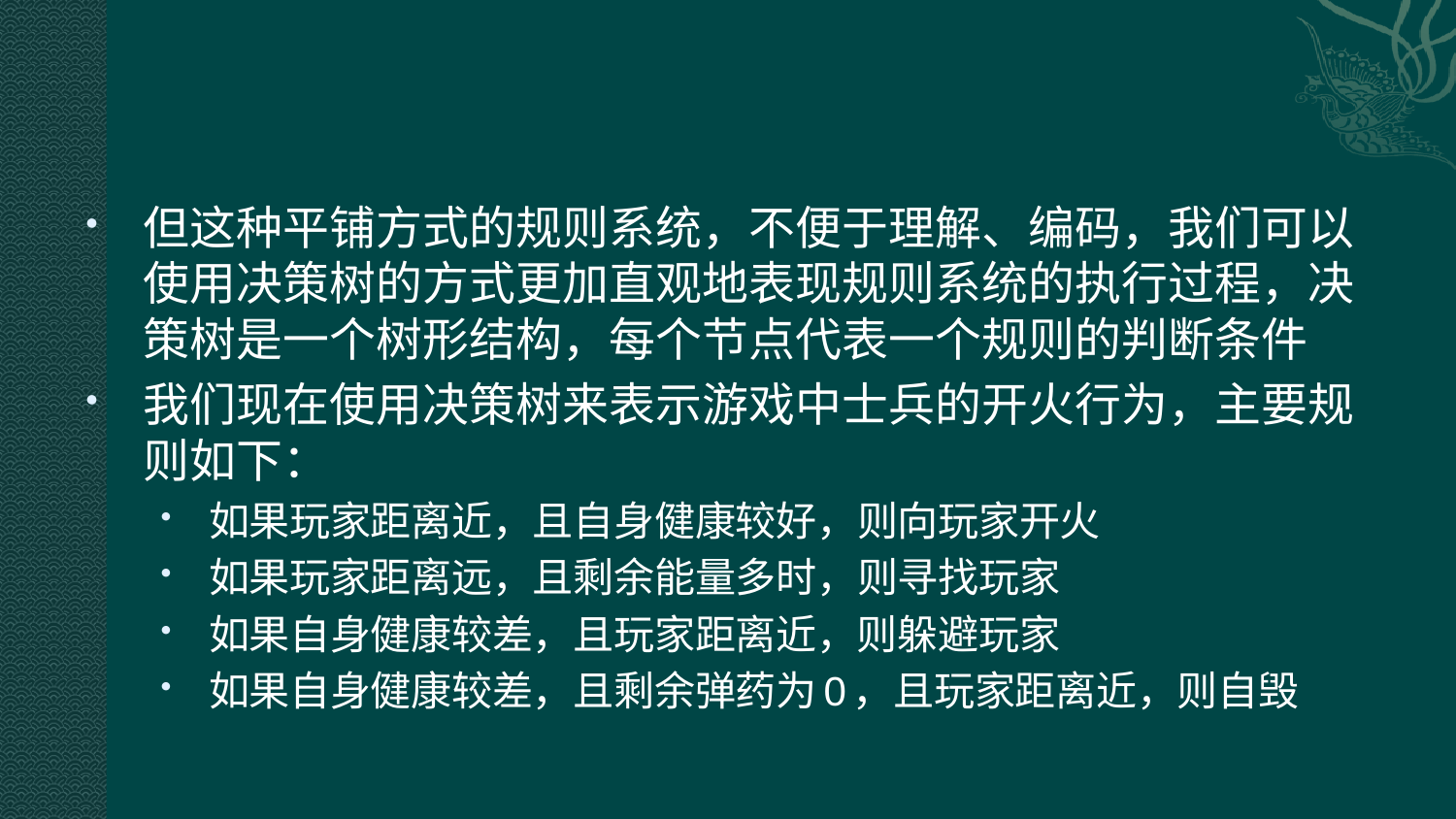

#
但这种平铺方式的规则系统，不便于理解、编码，我们可以使用决策树的方式更加直观地表现规则系统的执行过程，决策树是一个树形结构，每个节点代表一个规则的判断条件
我们现在使用决策树来表示游戏中士兵的开火行为，主要规则如下：
如果玩家距离近，且自身健康较好，则向玩家开火
如果玩家距离远，且剩余能量多时，则寻找玩家
如果自身健康较差，且玩家距离近，则躲避玩家
如果自身健康较差，且剩余弹药为0，且玩家距离近，则自毁